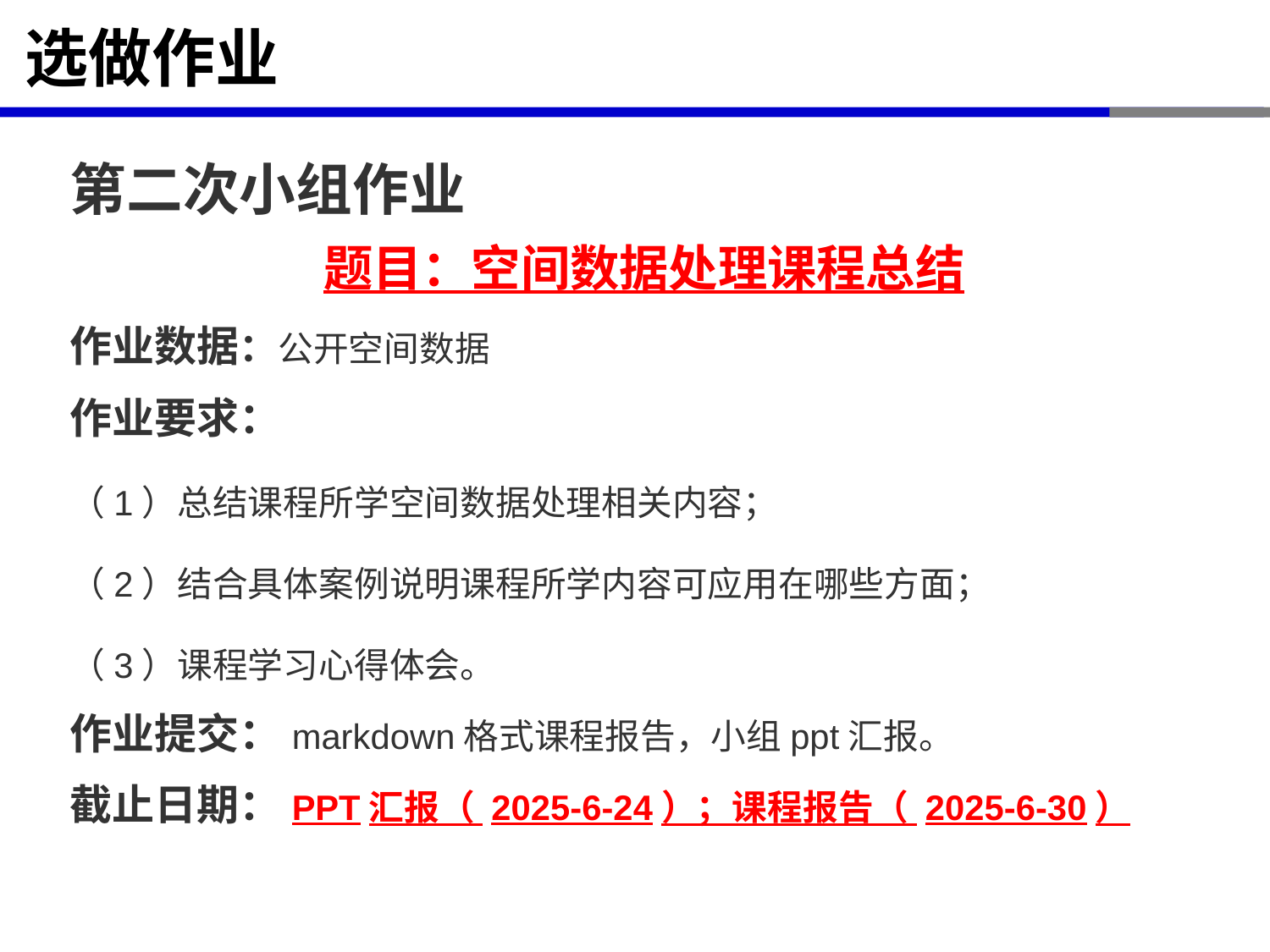

# 选做作业
第二次小组作业
题目：空间数据处理课程总结
作业数据：公开空间数据
作业要求：
（1）总结课程所学空间数据处理相关内容；
（2）结合具体案例说明课程所学内容可应用在哪些方面；
（3）课程学习心得体会。
作业提交：markdown格式课程报告，小组ppt汇报。
截止日期：PPT汇报（ 2025-6-24）；课程报告（ 2025-6-30）